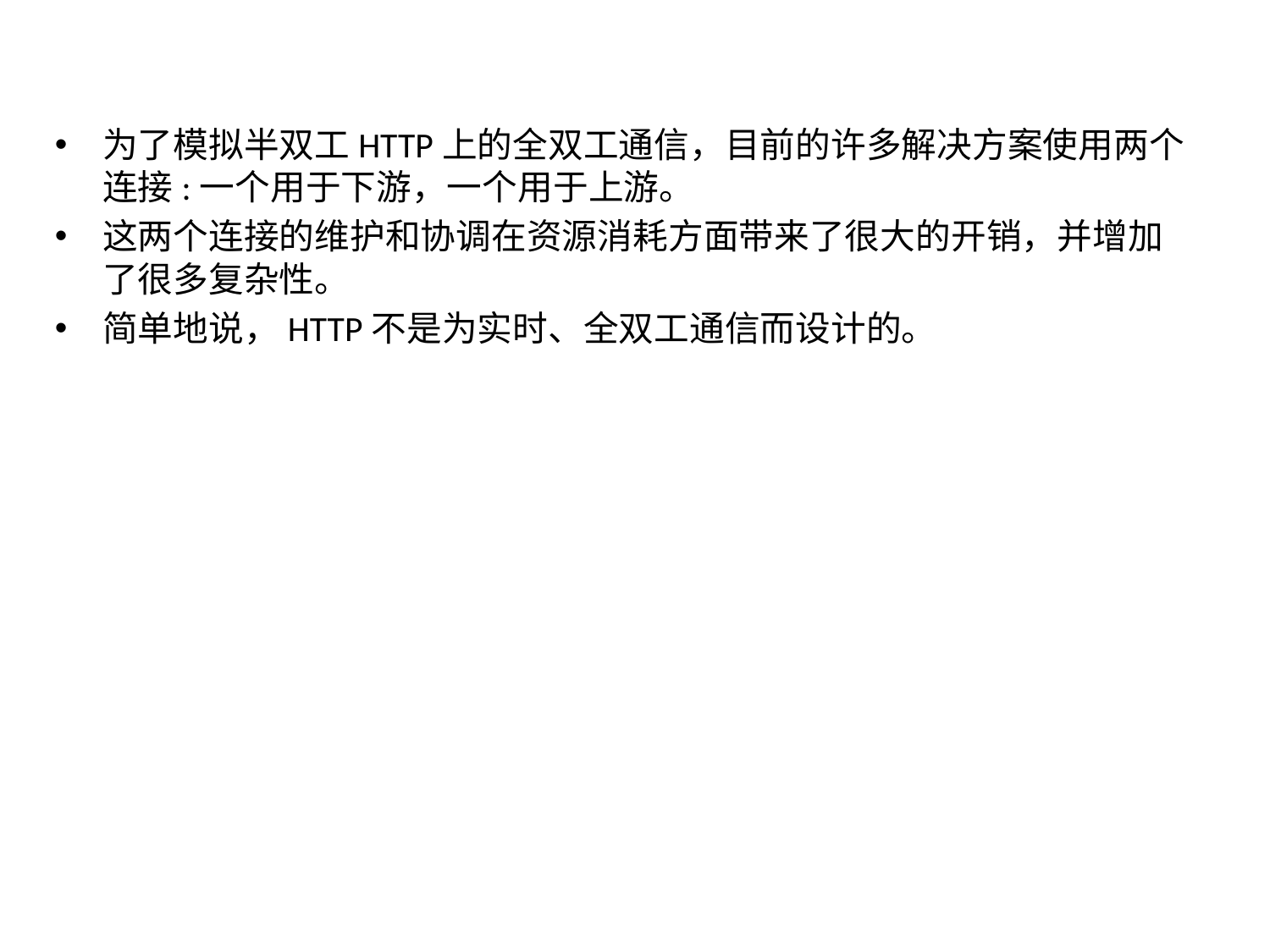

为了模拟半双工HTTP上的全双工通信，目前的许多解决方案使用两个连接:一个用于下游，一个用于上游。
这两个连接的维护和协调在资源消耗方面带来了很大的开销，并增加了很多复杂性。
简单地说，HTTP不是为实时、全双工通信而设计的。